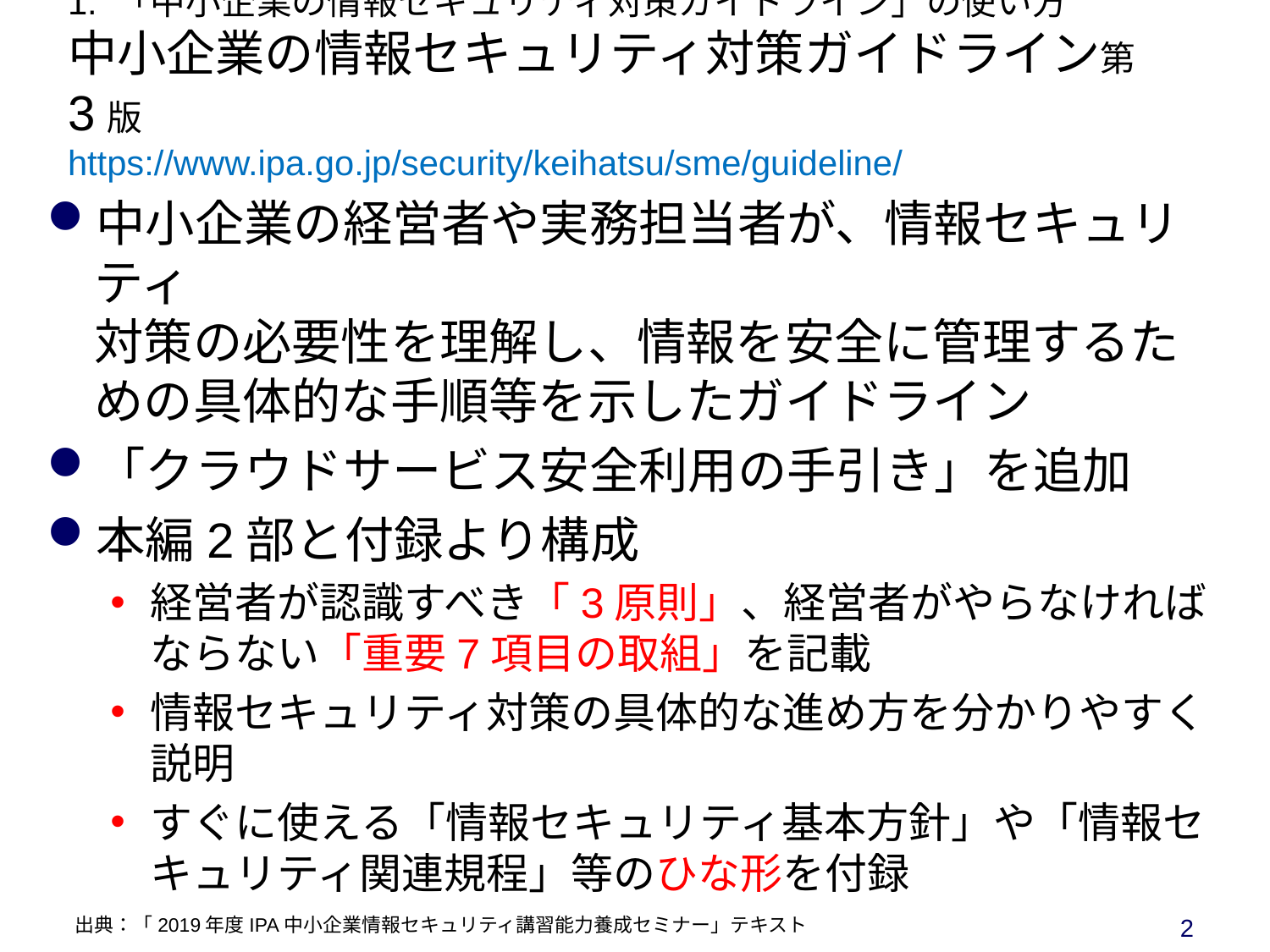

# 1. 「中小企業の情報セキュリティ対策ガイドライン」の使い方 中小企業の情報セキュリティ対策ガイドライン第3版 https://www.ipa.go.jp/security/keihatsu/sme/guideline/
中小企業の経営者や実務担当者が、情報セキュリティ
対策の必要性を理解し、情報を安全に管理するための具体的な手順等を示したガイドライン
「クラウドサービス安全利用の手引き」を追加
本編2部と付録より構成
経営者が認識すべき「3原則」、経営者がやらなければならない「重要7項目の取組」を記載
情報セキュリティ対策の具体的な進め方を分かりやすく説明
すぐに使える「情報セキュリティ基本方針」や「情報セキュリティ関連規程」等のひな形を付録

2